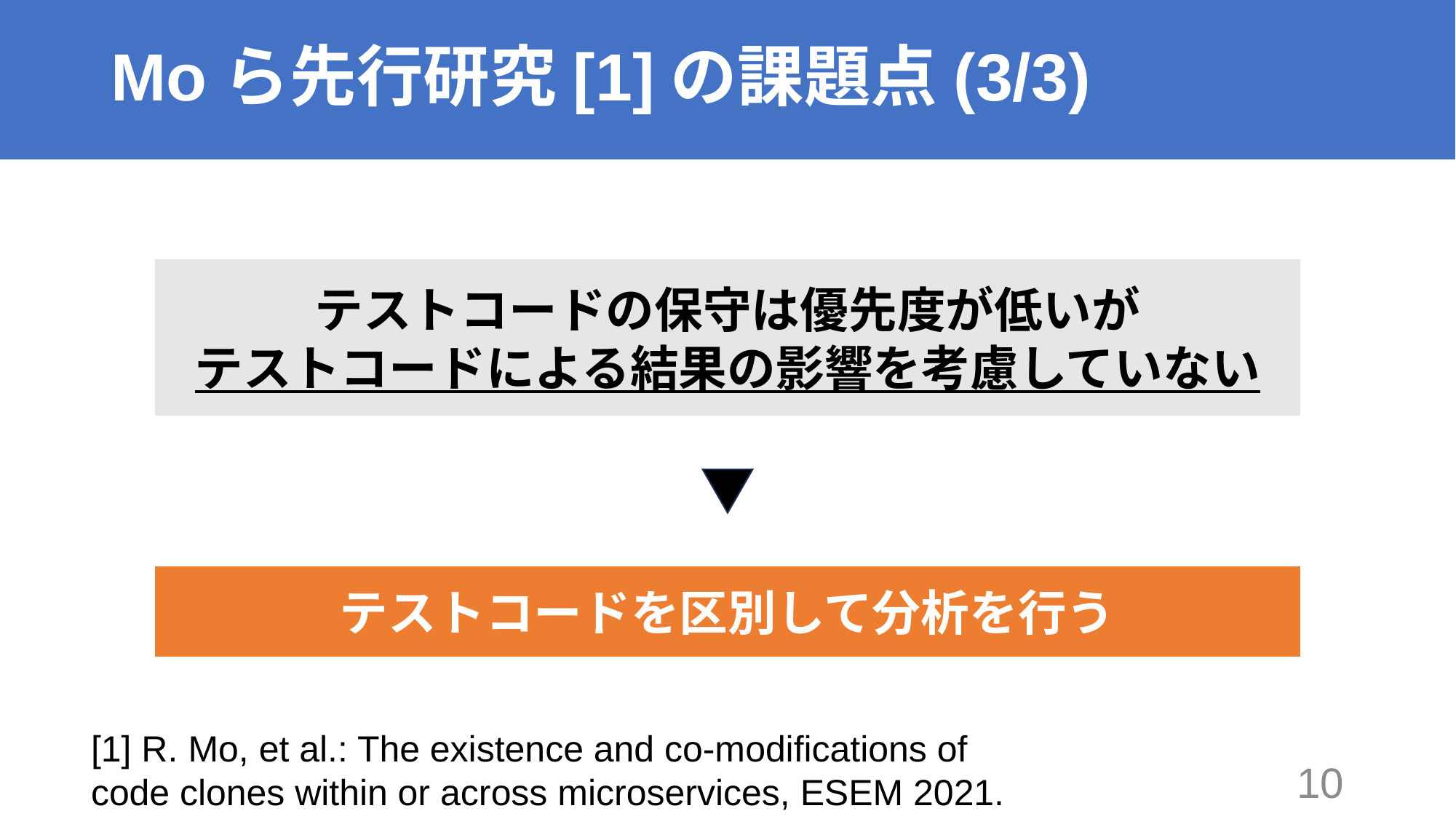

# Moら先行研究[1]の課題点(3/3)
テストコードの保守は優先度が低いが
テストコードによる結果の影響を考慮していない

テストコードを区別して分析を行う
[1] R. Mo, et al.: The existence and co-modifications of
code clones within or across microservices, ESEM 2021.
10